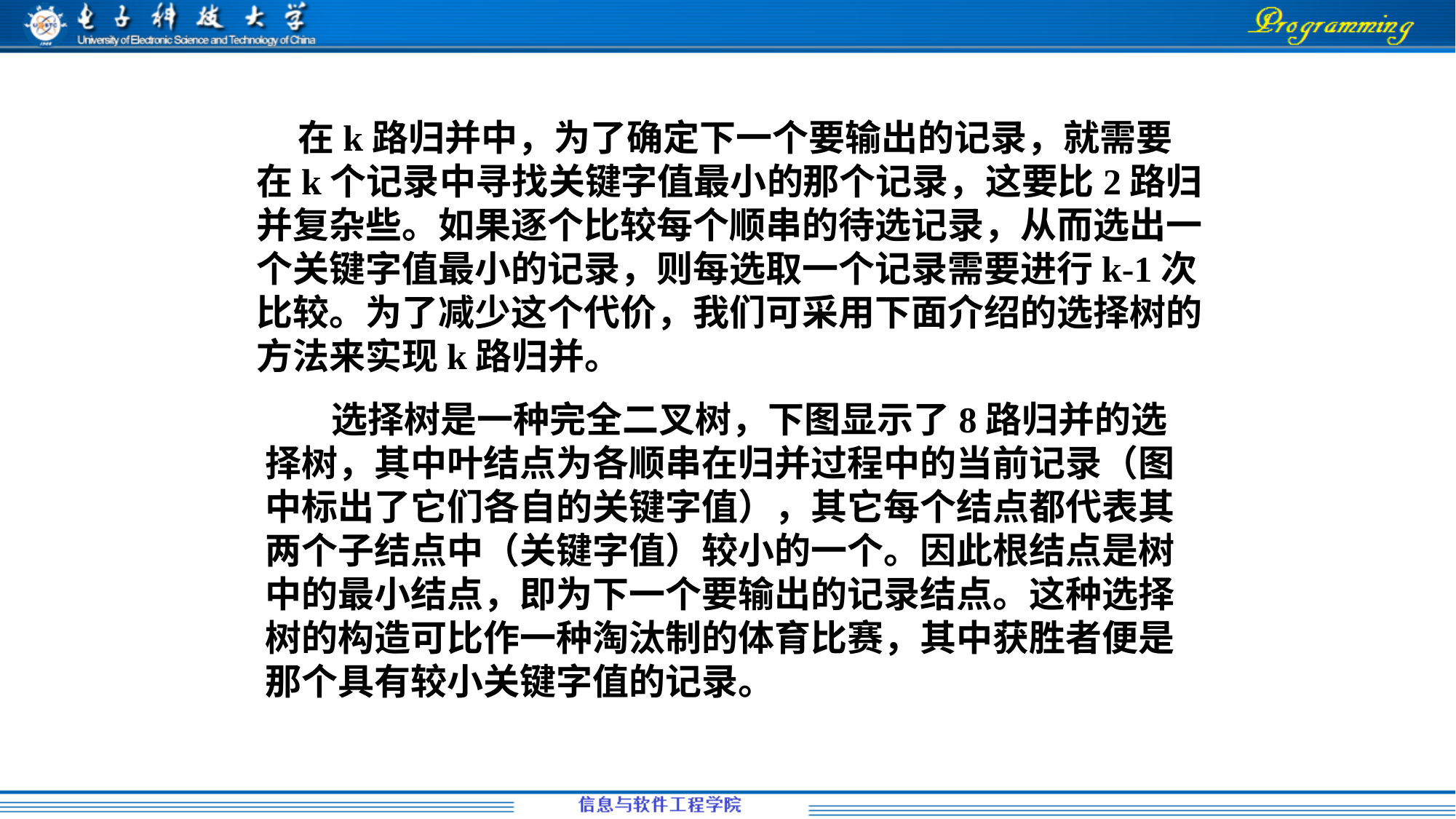

在k路归并中，为了确定下一个要输出的记录，就需要在k个记录中寻找关键字值最小的那个记录，这要比2路归并复杂些。如果逐个比较每个顺串的待选记录，从而选出一个关键字值最小的记录，则每选取一个记录需要进行k-1次比较。为了减少这个代价，我们可采用下面介绍的选择树的方法来实现k路归并。

       选择树是一种完全二叉树，下图显示了8路归并的选择树，其中叶结点为各顺串在归并过程中的当前记录（图中标出了它们各自的关键字值），其它每个结点都代表其两个子结点中（关键字值）较小的一个。因此根结点是树中的最小结点，即为下一个要输出的记录结点。这种选择树的构造可比作一种淘汰制的体育比赛，其中获胜者便是那个具有较小关键字值的记录。